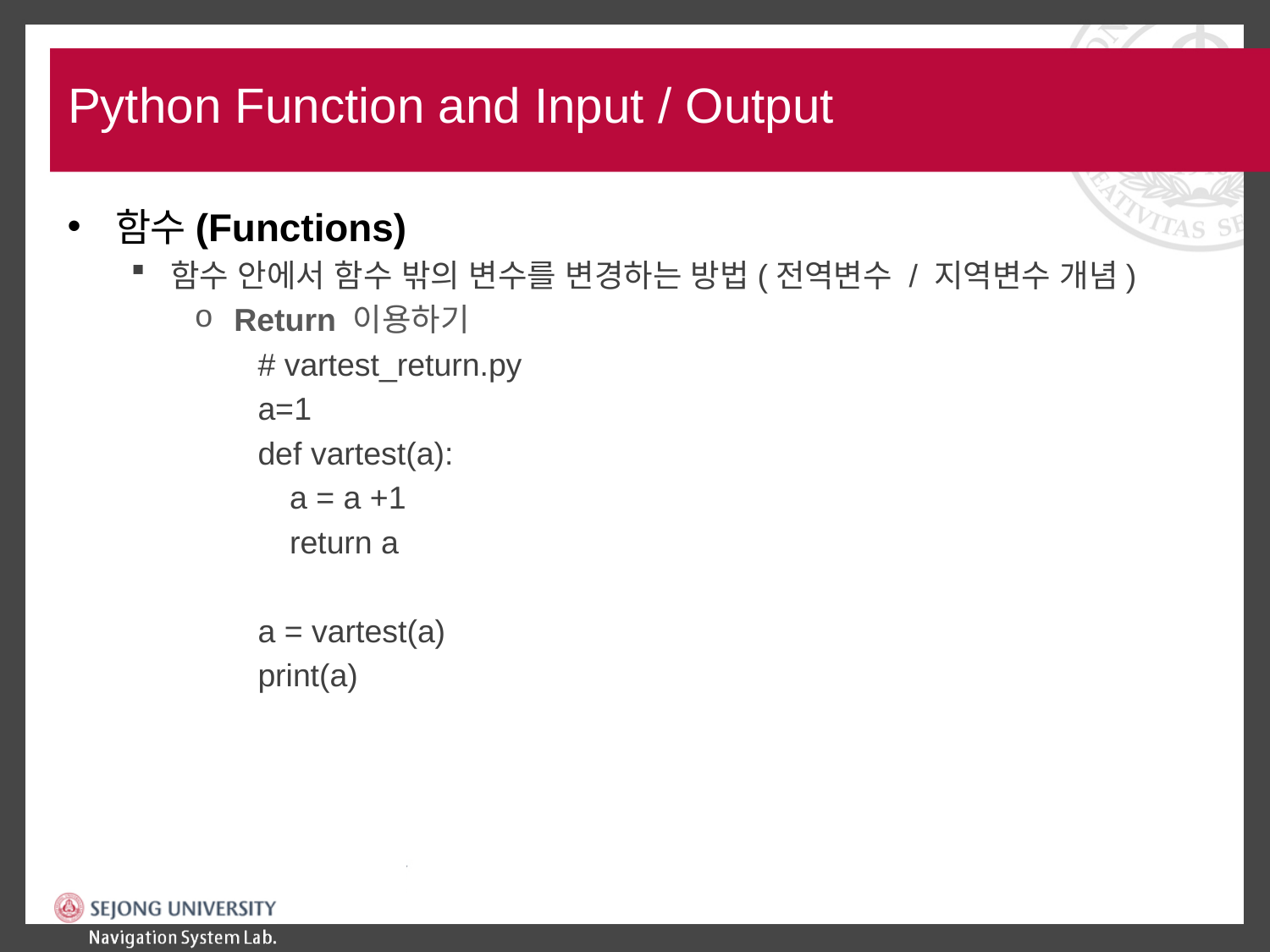

# Python Function and Input / Output
함수(Functions)
함수 안에서 함수 밖의 변수를 변경하는 방법(전역변수 / 지역변수 개념)
Return 이용하기
# vartest_return.py
a=1
def vartest(a):
	a = a +1
	return a

a = vartest(a)
print(a)